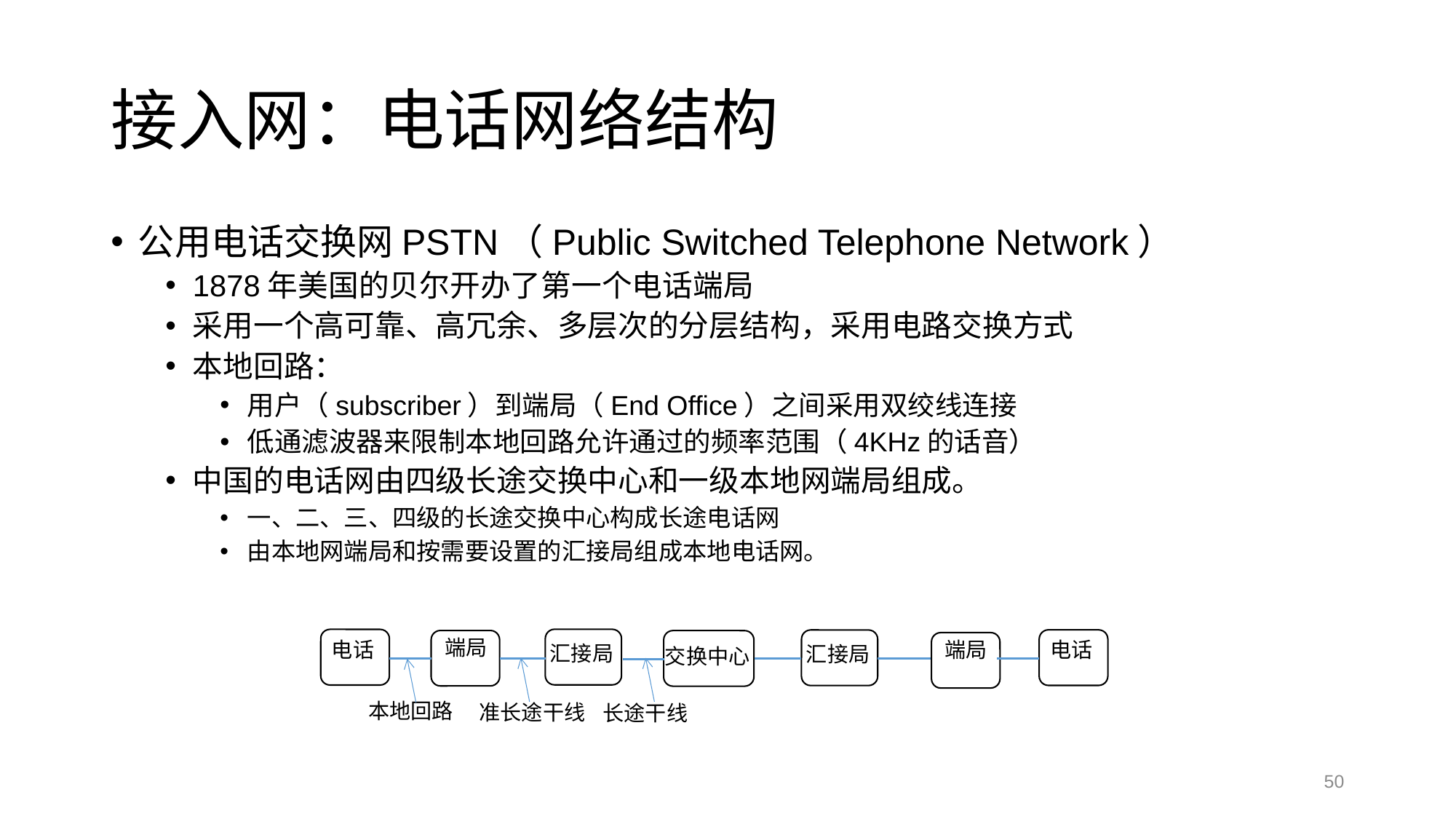

# 接入网：电话网络结构
公用电话交换网PSTN（Public Switched Telephone Network）
1878年美国的贝尔开办了第一个电话端局
采用一个高可靠、高冗余、多层次的分层结构，采用电路交换方式
本地回路：
用户（subscriber）到端局（End Office）之间采用双绞线连接
低通滤波器来限制本地回路允许通过的频率范围（4KHz的话音）
中国的电话网由四级长途交换中心和一级本地网端局组成。
一、二、三、四级的长途交换中心构成长途电话网
由本地网端局和按需要设置的汇接局组成本地电话网。
端局

汇接局

电话

电话

汇接局

端局

交换中心
本地回路
准长途干线
长途干线
50